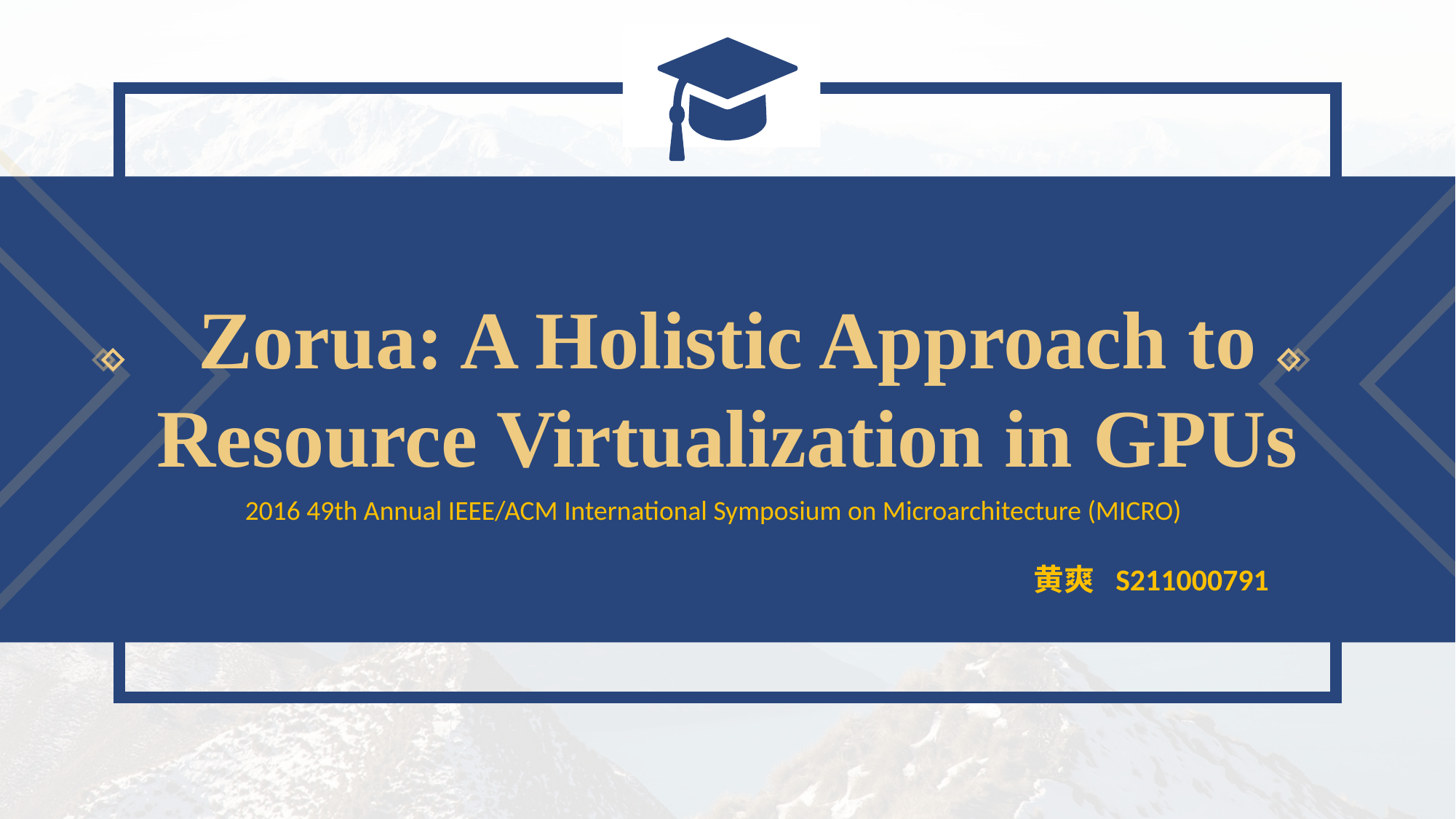

Zorua: A Holistic Approach to Resource Virtualization in GPUs

2016 49th Annual IEEE/ACM International Symposium on Microarchitecture (MICRO)
黄爽  S211000791